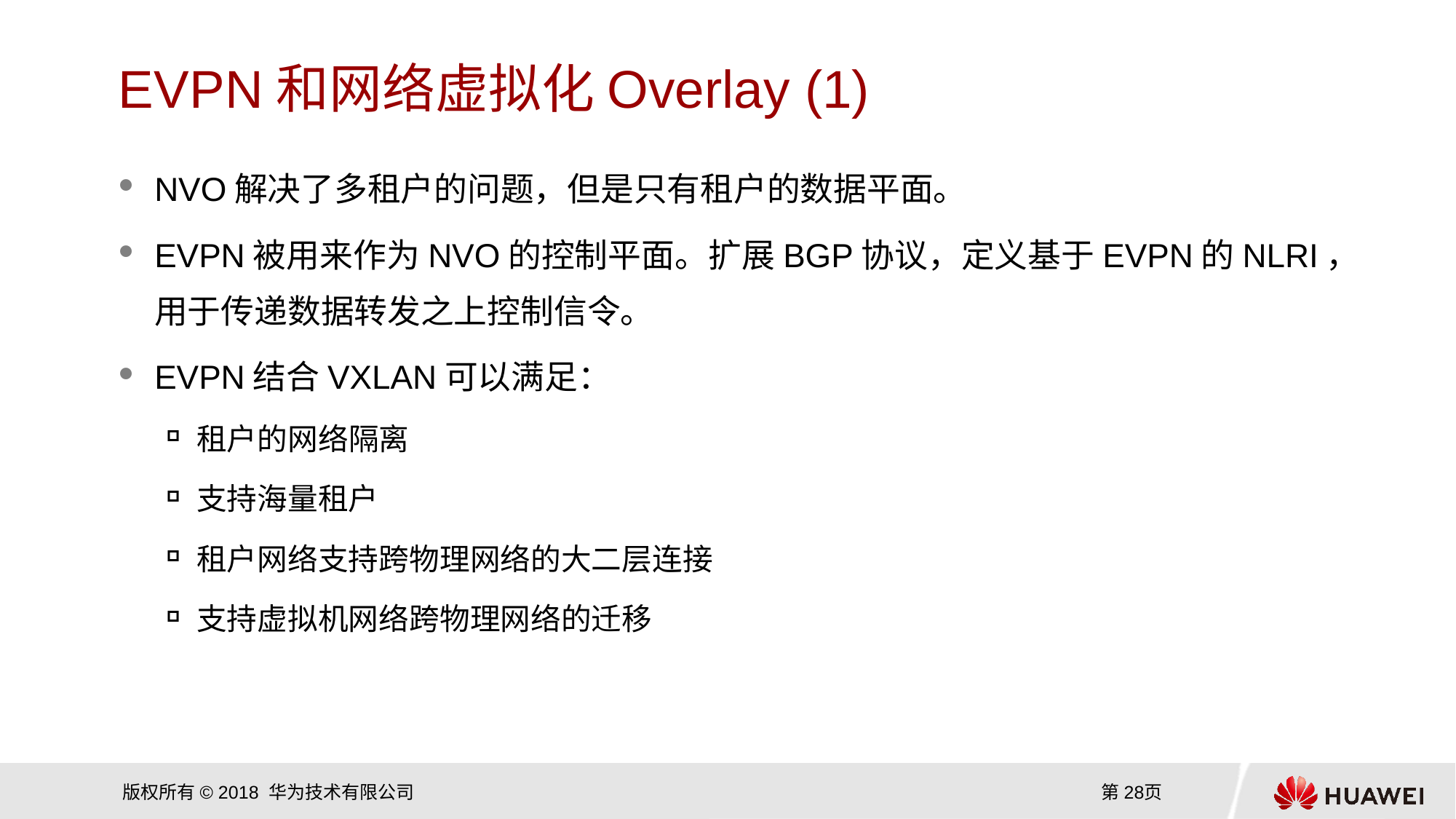

# EVPN和网络虚拟化Overlay (1)
NVO解决了多租户的问题，但是只有租户的数据平面。
EVPN被用来作为NVO的控制平面。扩展BGP协议，定义基于EVPN的NLRI，用于传递数据转发之上控制信令。
EVPN结合VXLAN可以满足：
租户的网络隔离
支持海量租户
租户网络支持跨物理网络的大二层连接
支持虚拟机网络跨物理网络的迁移